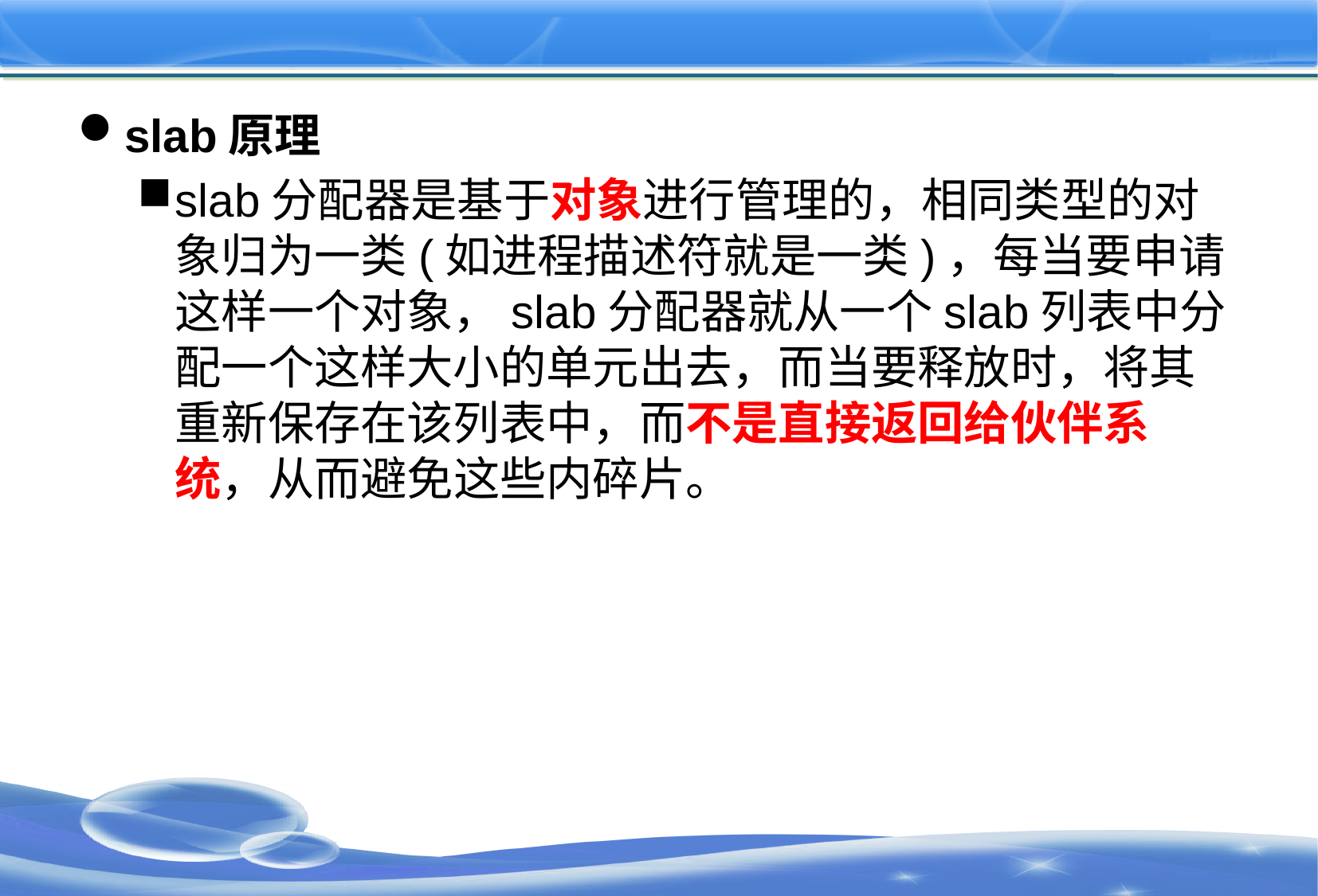

#
slab原理
slab分配器是基于对象进行管理的，相同类型的对象归为一类(如进程描述符就是一类)，每当要申请这样一个对象，slab分配器就从一个slab列表中分配一个这样大小的单元出去，而当要释放时，将其重新保存在该列表中，而不是直接返回给伙伴系统，从而避免这些内碎片。